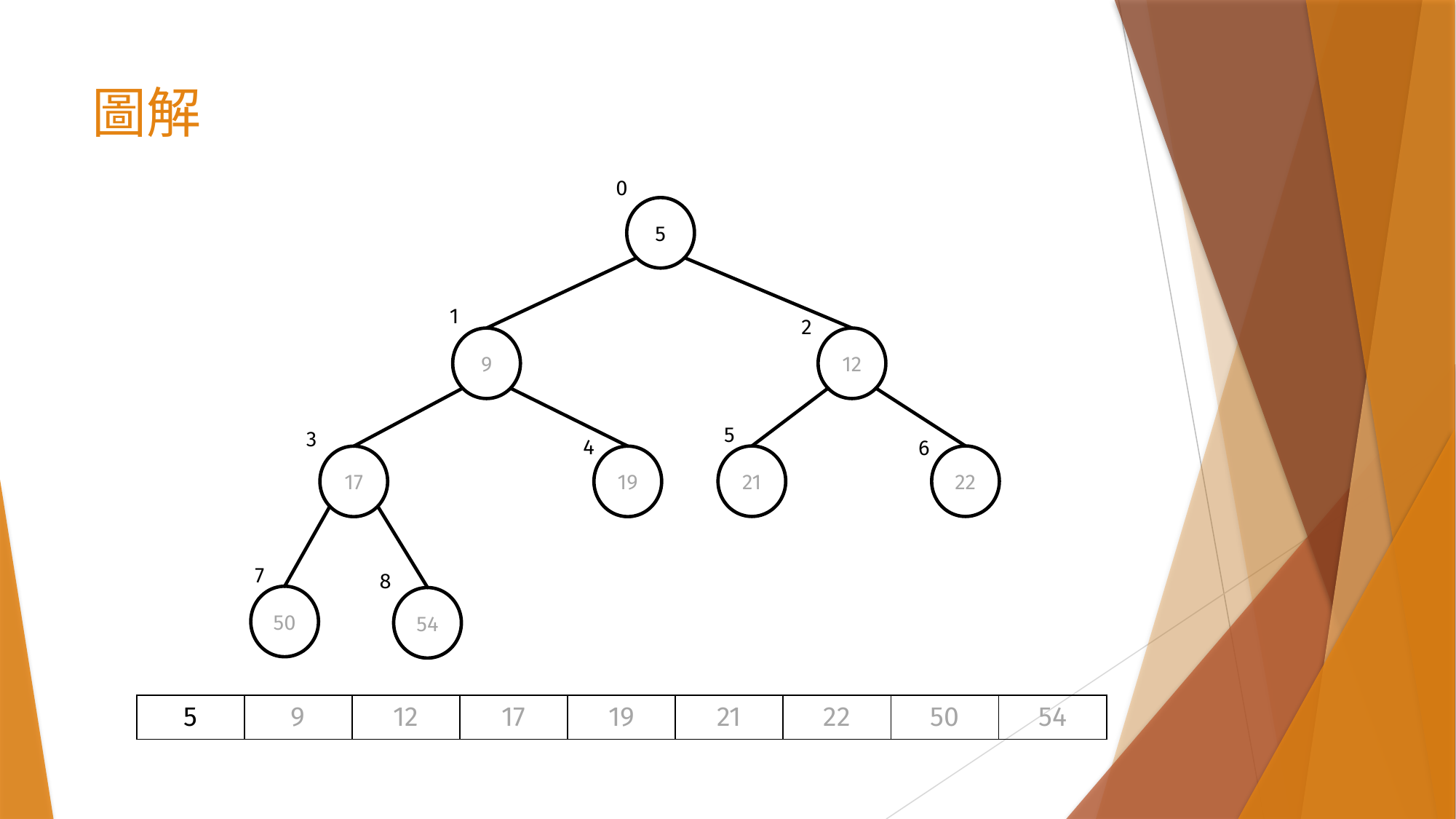

# 圖解
0
5
1
2
9
12
5
3
4
6
21
22
17
19
7
8
50
54
| 5 | 9 | 12 | 17 | 19 | 21 | 22 | 50 | 54 |
| --- | --- | --- | --- | --- | --- | --- | --- | --- |